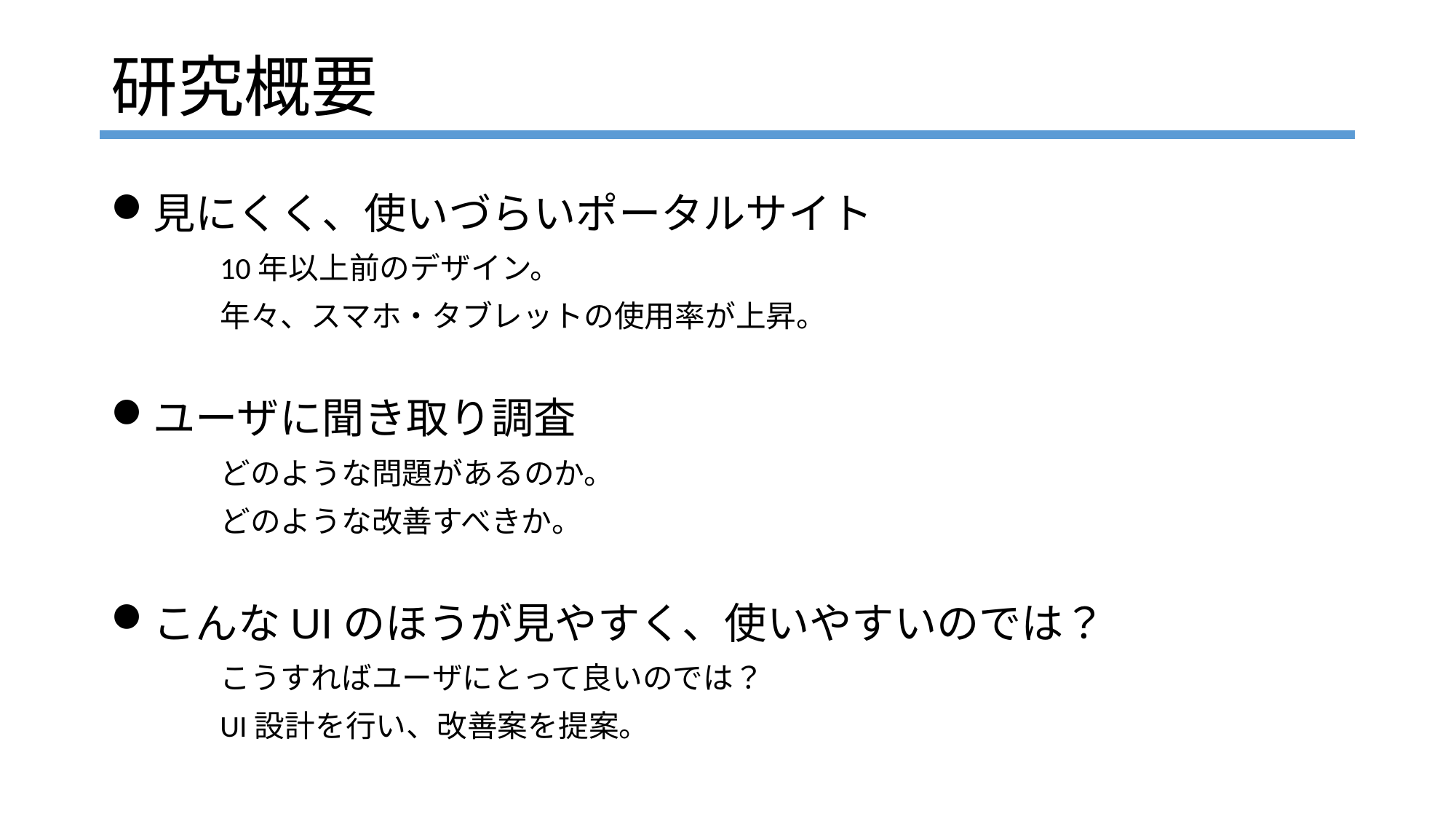

# 研究概要
見にくく、使いづらいポータルサイト
	10年以上前のデザイン。
	年々、スマホ・タブレットの使用率が上昇。

ユーザに聞き取り調査
	どのような問題があるのか。
	どのような改善すべきか。

こんなUIのほうが見やすく、使いやすいのでは？
	こうすればユーザにとって良いのでは？
	UI設計を行い、改善案を提案。